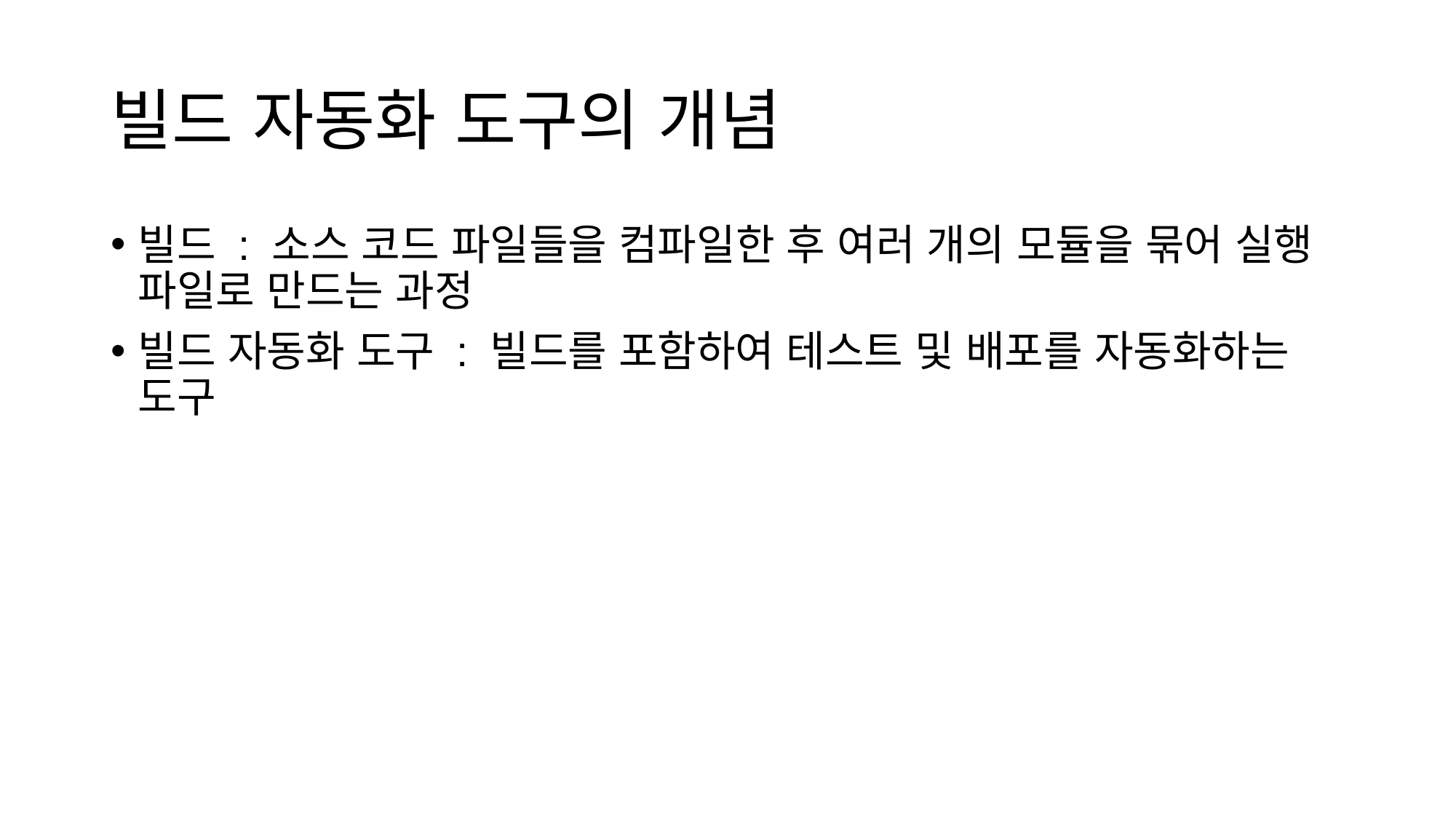

# 빌드 자동화 도구의 개념
빌드 : 소스 코드 파일들을 컴파일한 후 여러 개의 모듈을 묶어 실행 파일로 만드는 과정
빌드 자동화 도구 : 빌드를 포함하여 테스트 및 배포를 자동화하는 도구